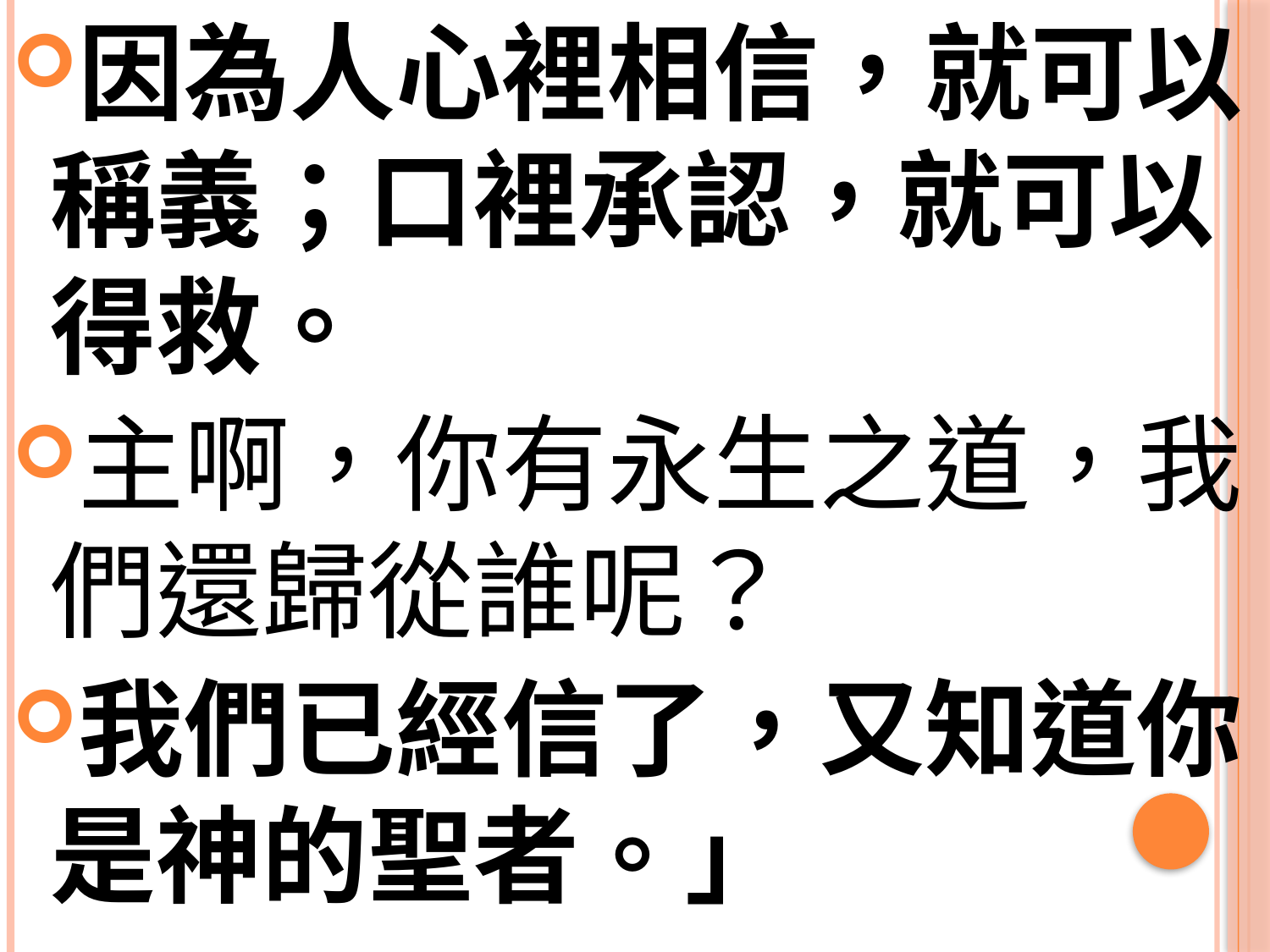

因為人心裡相信，就可以稱義；口裡承認，就可以得救。
主啊，你有永生之道，我們還歸從誰呢？
我們已經信了，又知道你是神的聖者。」